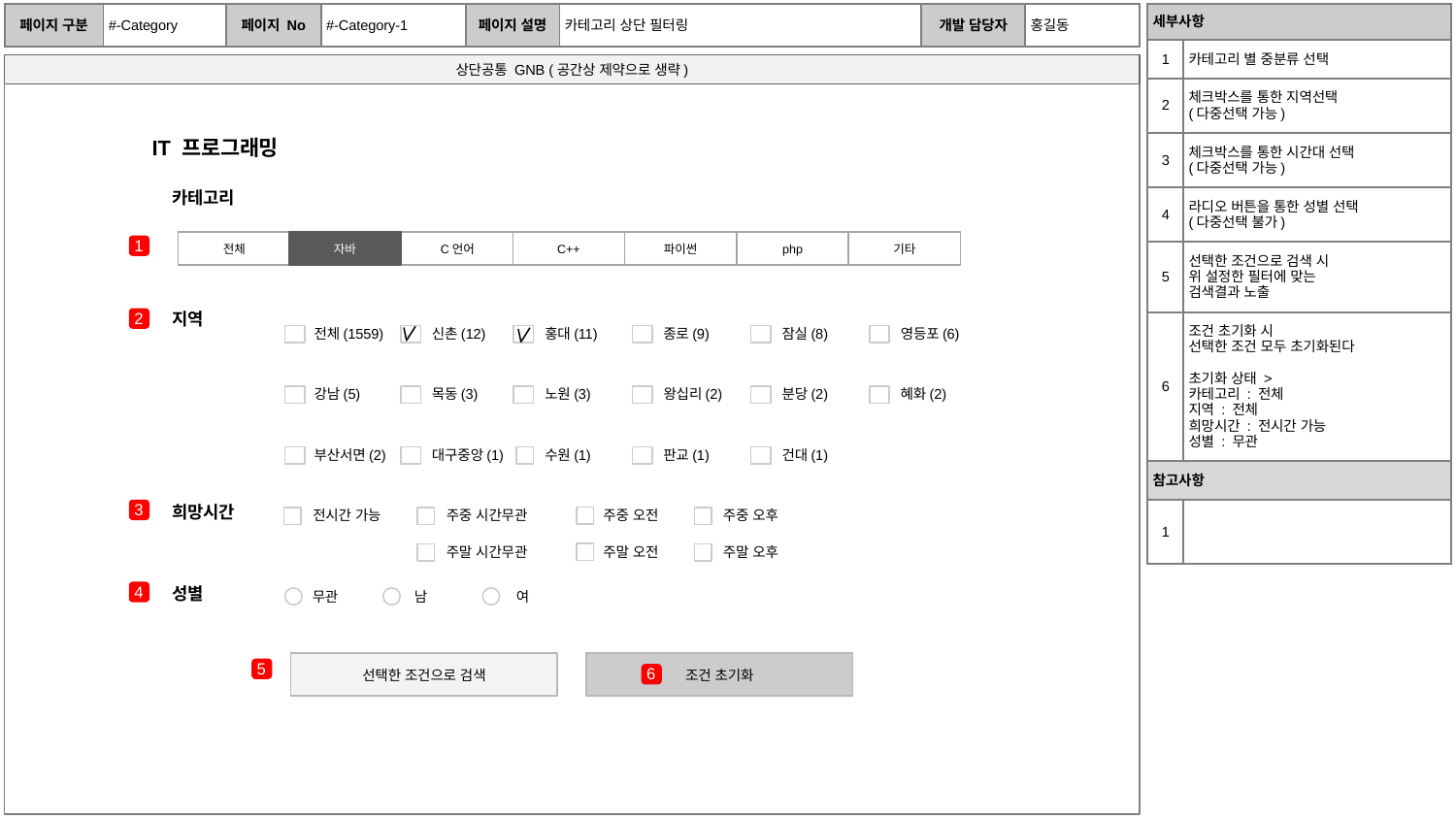

| 페이지 구분 | #-Category | 페이지 No | #-Category-1 | 페이지 설명 | 카테고리 상단 필터링 | 개발 담당자 | 홍길동 |
| --- | --- | --- | --- | --- | --- | --- | --- |
| 세부사항 |  |
| --- | --- |
| 1 | 카테고리 별 중분류 선택 |
| 2 | 체크박스를 통한 지역선택 (다중선택 가능) |
| 3 | 체크박스를 통한 시간대 선택 (다중선택 가능) |
| 4 | 라디오 버튼을 통한 성별 선택 (다중선택 불가) |
| 5 | 선택한 조건으로 검색 시 위 설정한 필터에 맞는 검색결과 노출 |
| 6 | 조건 초기화 시 선택한 조건 모두 초기화된다 초기화 상태 > 카테고리 : 전체 지역 : 전체 희망시간 : 전시간 가능 성별 : 무관 |
| 참고사항 |  |
| 1 |  |
상단공통 GNB (공간상 제약으로 생략)
 IT 프로그래밍
카테고리
12

php
기타
C++
파이썬
전체
자바
C언어
지역
2

전체(1559)

신촌(12)

홍대(11)

종로(9)

잠실(8)

영등포(6)

강남(5)

목동(3)

노원(3)

왕십리(2)

분당(2)

혜화(2)

부산서면(2)

대구중앙(1)

수원(1)

판교(1)

건대(1)

3

희망시간
전시간 가능

주중 시간무관

주중 오전
주중 오후

주말 시간무관

주말 오전
주말 오후

4

성별
무관
남
여

5

6

선택한 조건으로 검색
조건 초기화